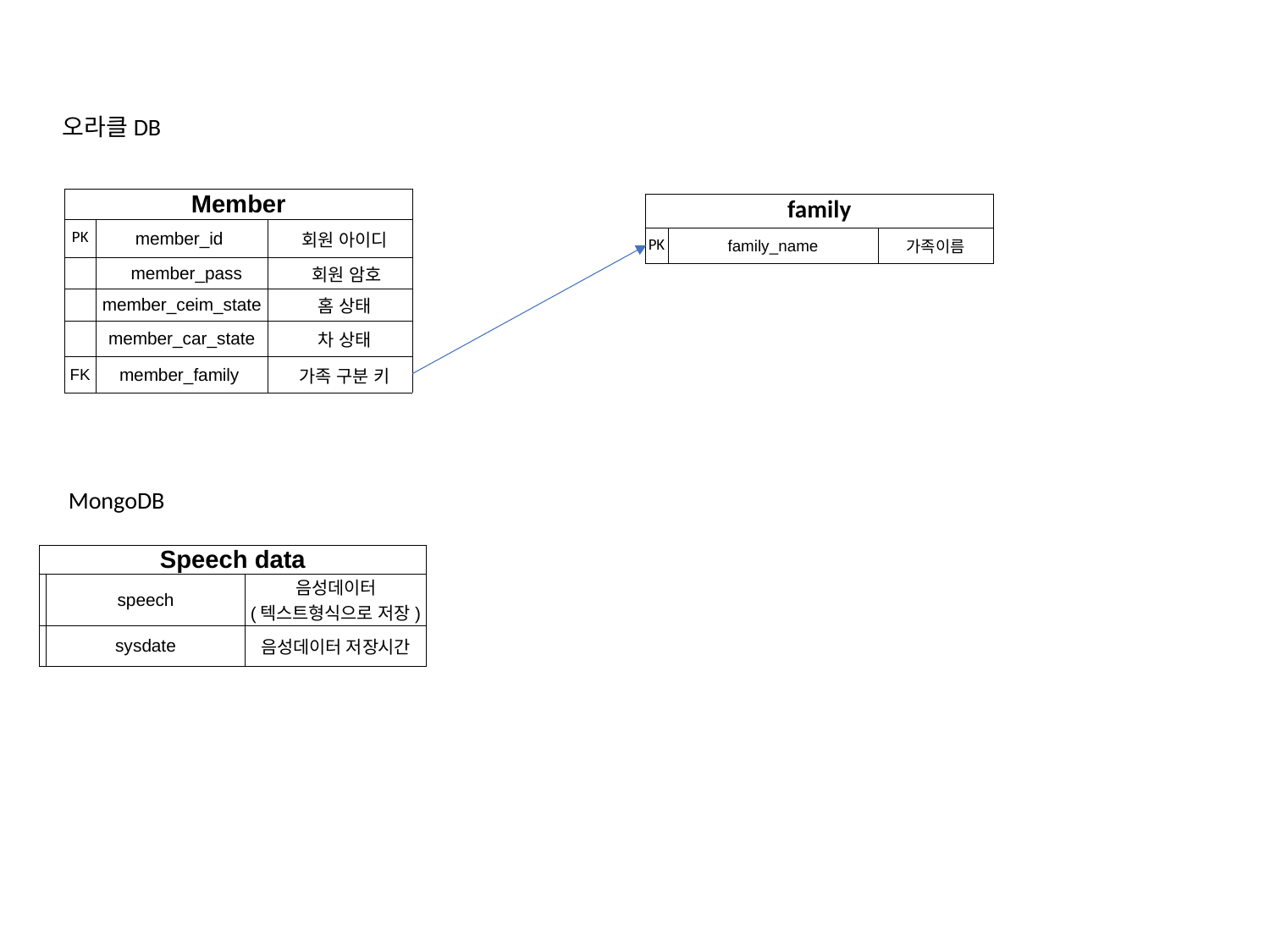

오라클DB
| Member |  |  |
| --- | --- | --- |
| PK | member\_id | 회원 아이디 |
|  | member\_pass | 회원 암호 |
|  | member\_ceim\_state | 홈 상태 |
|  | member\_car\_state | 차 상태 |
| FK | member\_family | 가족 구분 키 |
| family |  |  |
| --- | --- | --- |
| PK | family\_name | 가족이름 |
 MongoDB
| Speech data |  |  |
| --- | --- | --- |
|  | speech | 음성데이터 (텍스트형식으로 저장) |
|  | sysdate | 음성데이터 저장시간 |